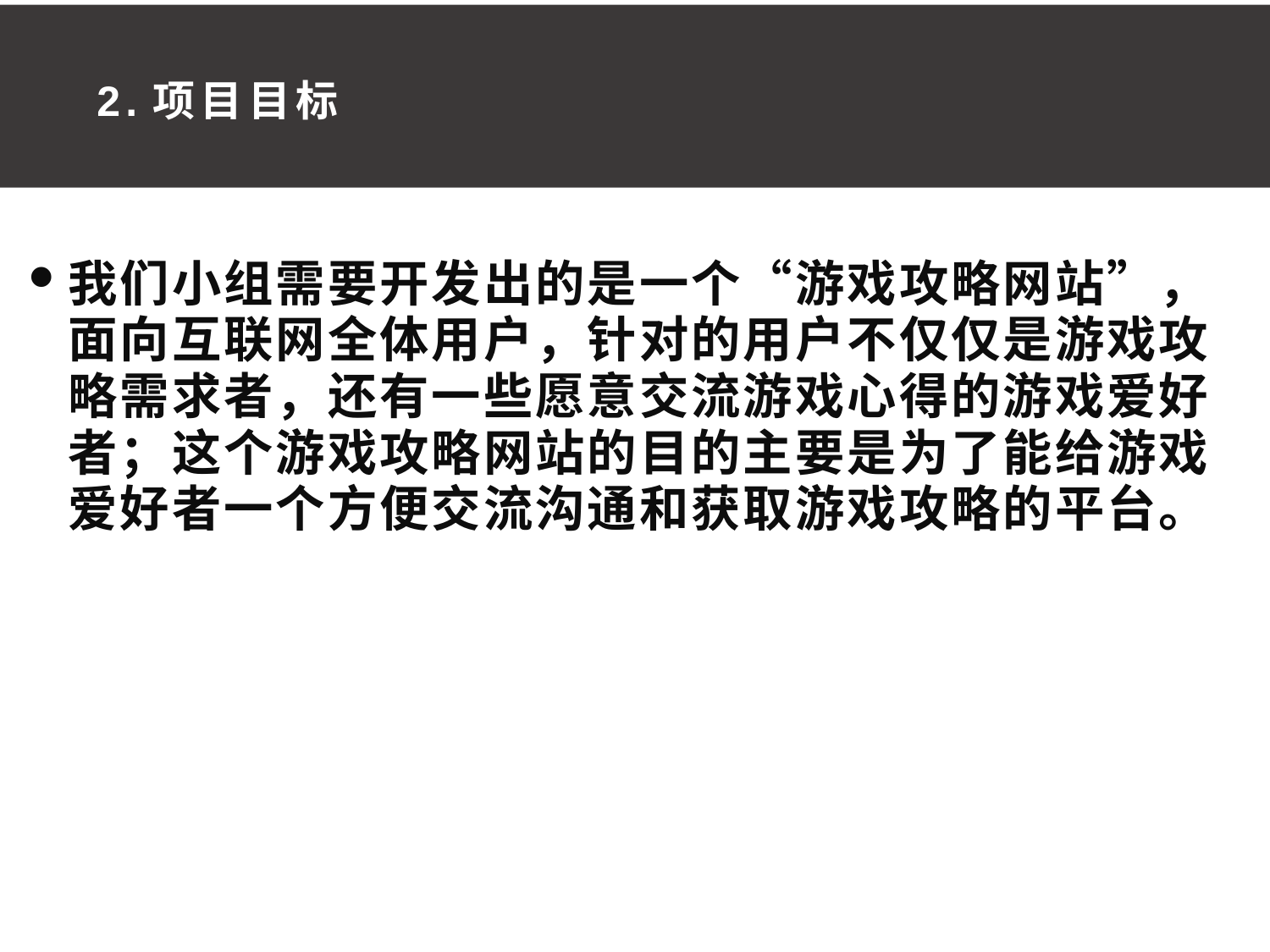

2.项目目标
我们小组需要开发出的是一个“游戏攻略网站”，面向互联网全体用户，针对的用户不仅仅是游戏攻略需求者，还有一些愿意交流游戏心得的游戏爱好者；这个游戏攻略网站的目的主要是为了能给游戏爱好者一个方便交流沟通和获取游戏攻略的平台。